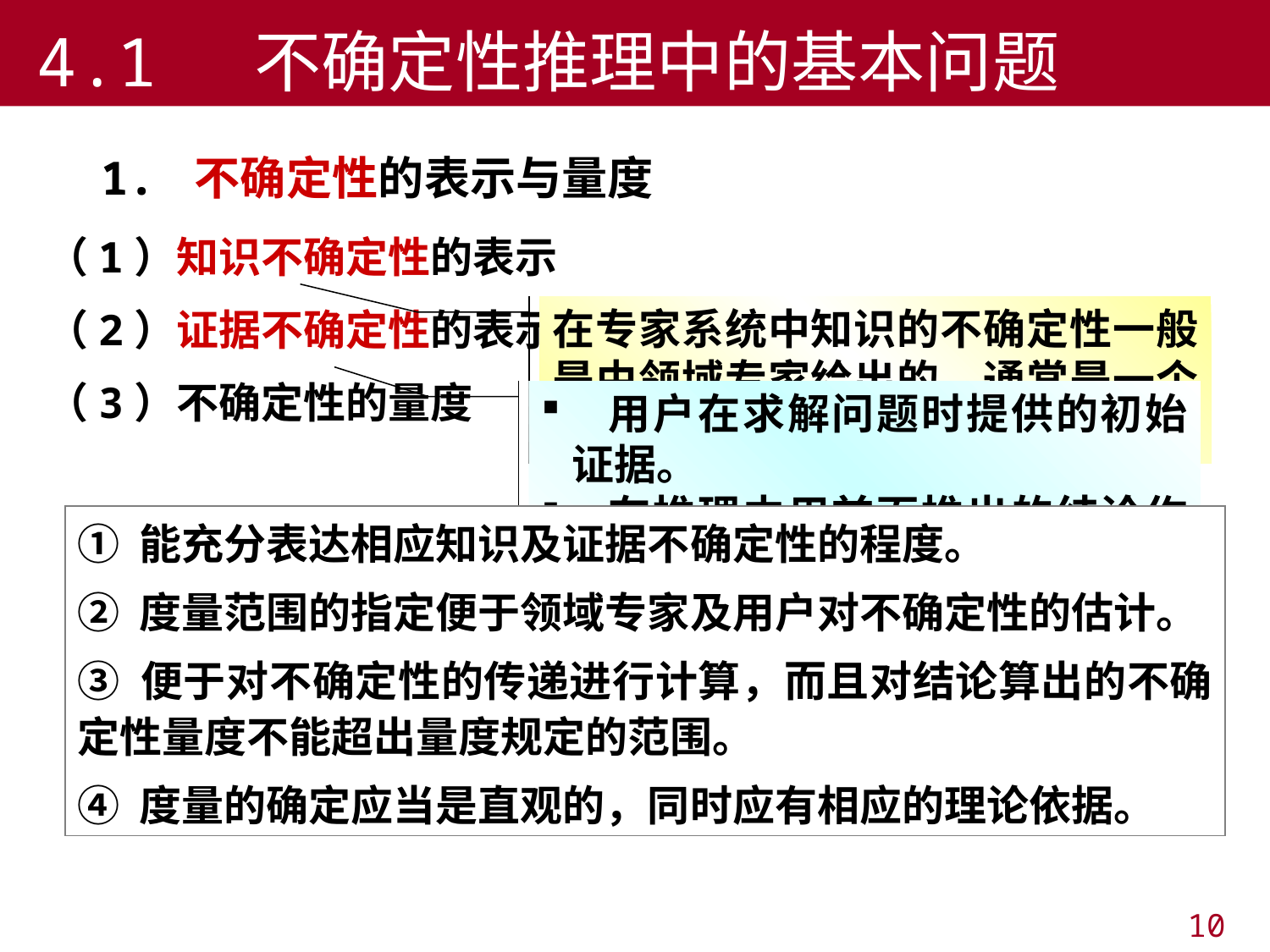

# 4.1  不确定性推理中的基本问题
  1. 不确定性的表示与量度
（1）知识不确定性的表示
（2）证据不确定性的表示——证据的动态强度
（3）不确定性的量度
在专家系统中知识的不确定性一般是由领域专家给出的，通常是一个数值——知识的静态强度
  用户在求解问题时提供的初始证据。
  在推理中用前面推出的结论作为当前推理的证据。
① 能充分表达相应知识及证据不确定性的程度。
② 度量范围的指定便于领域专家及用户对不确定性的估计。
③ 便于对不确定性的传递进行计算，而且对结论算出的不确定性量度不能超出量度规定的范围。
④ 度量的确定应当是直观的，同时应有相应的理论依据。
10